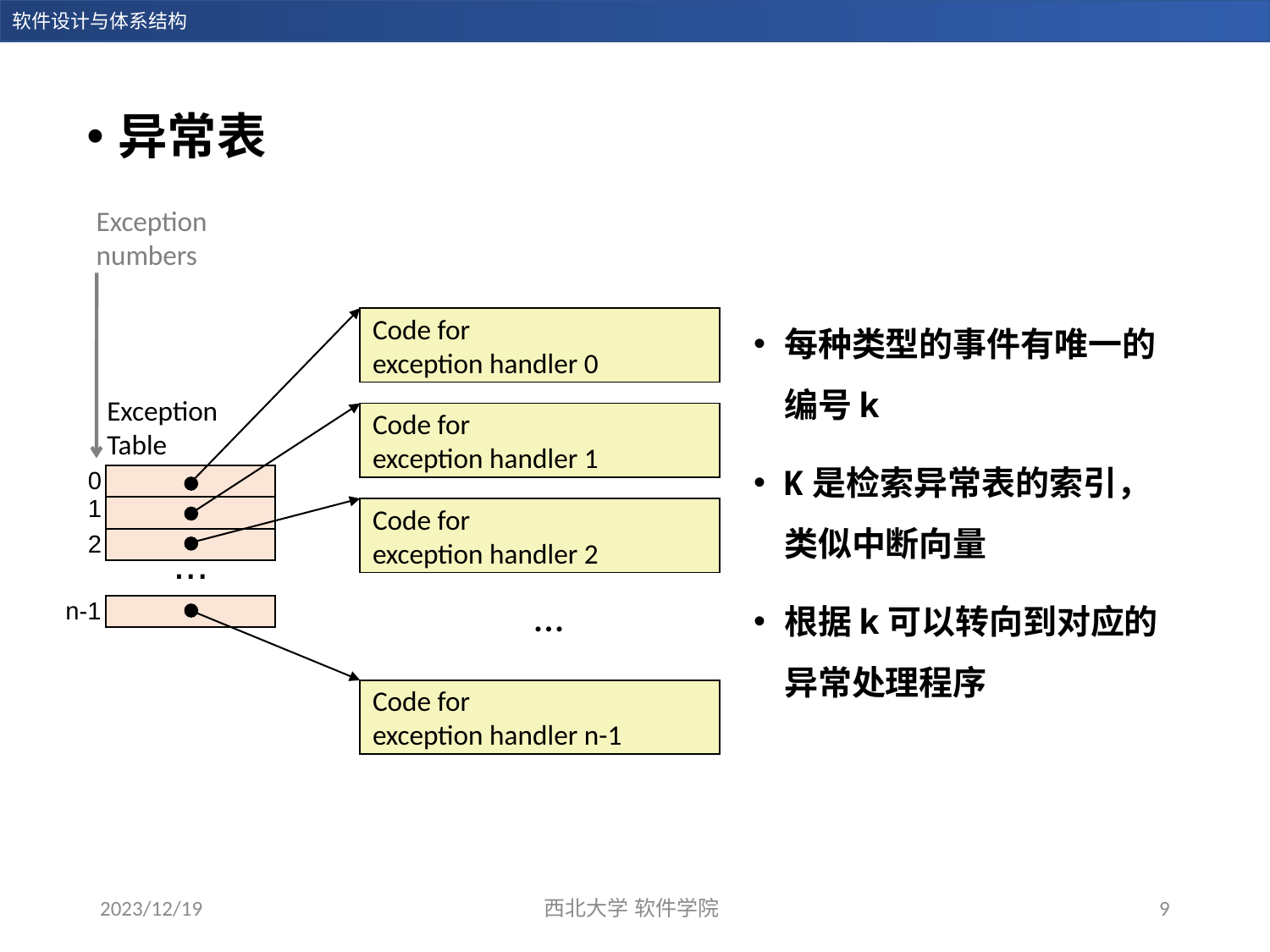

异常表
Exception
numbers
每种类型的事件有唯一的编号k
K是检索异常表的索引，类似中断向量
根据k可以转向到对应的异常处理程序

Code for
exception handler 0
Exception
Table

Code for
exception handler 1
0

1

Code for
exception handler 2

2

...

...
n-1

Code for
exception handler n-1
2023/12/19
西北大学 软件学院
9